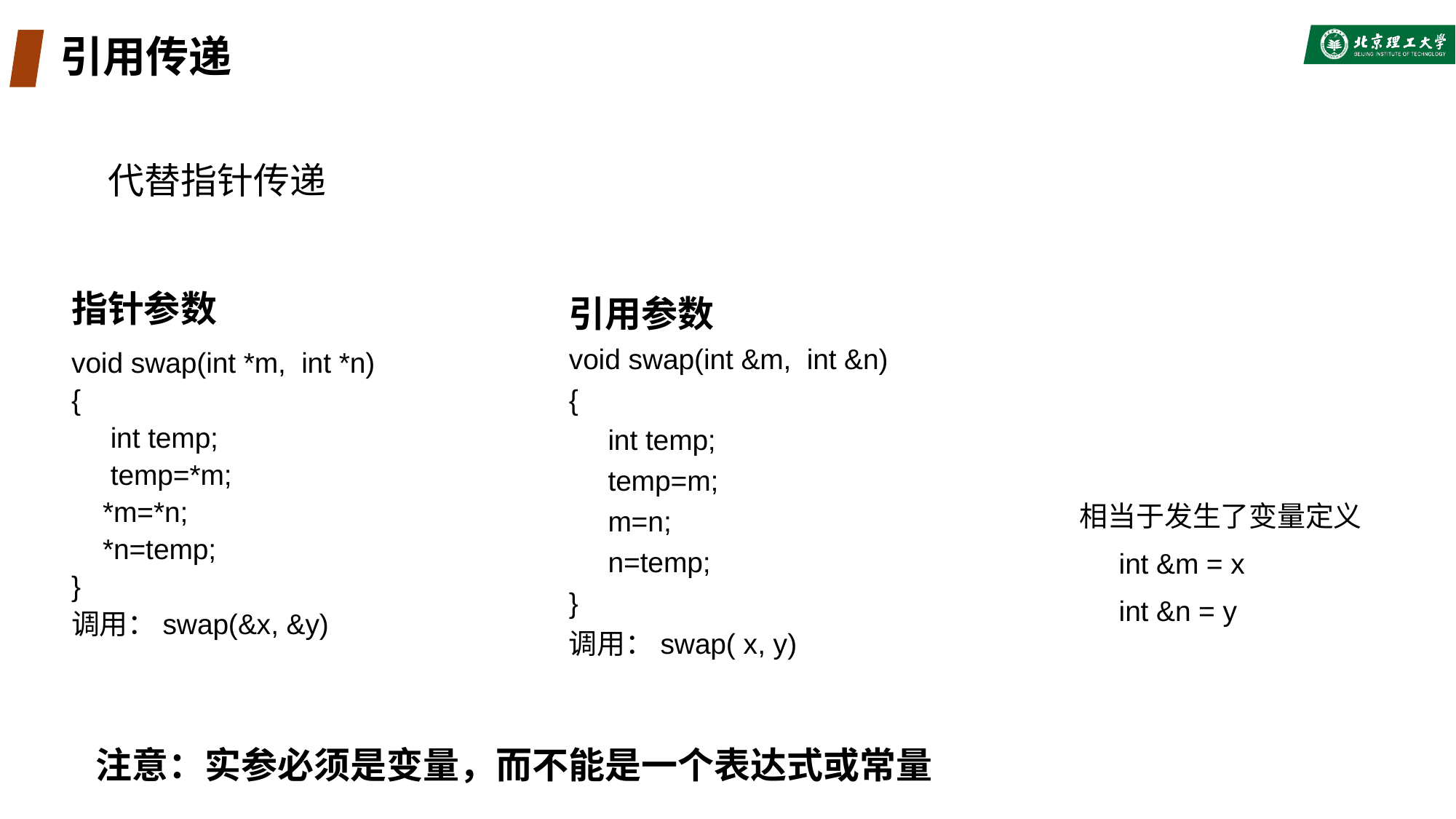

# 引用传递
代替指针传递
指针参数
void swap(int *m,  int *n)
{
     int temp;
     temp=*m;
    *m=*n;
    *n=temp;
}
调用：swap(&x, &y)
引用参数
void swap(int &m,  int &n)
{
     int temp;
     temp=m;
     m=n;
     n=temp;
}
调用：swap( x, y)
相当于发生了变量定义
     int &m = x
     int &n = y
注意：实参必须是变量，而不能是一个表达式或常量